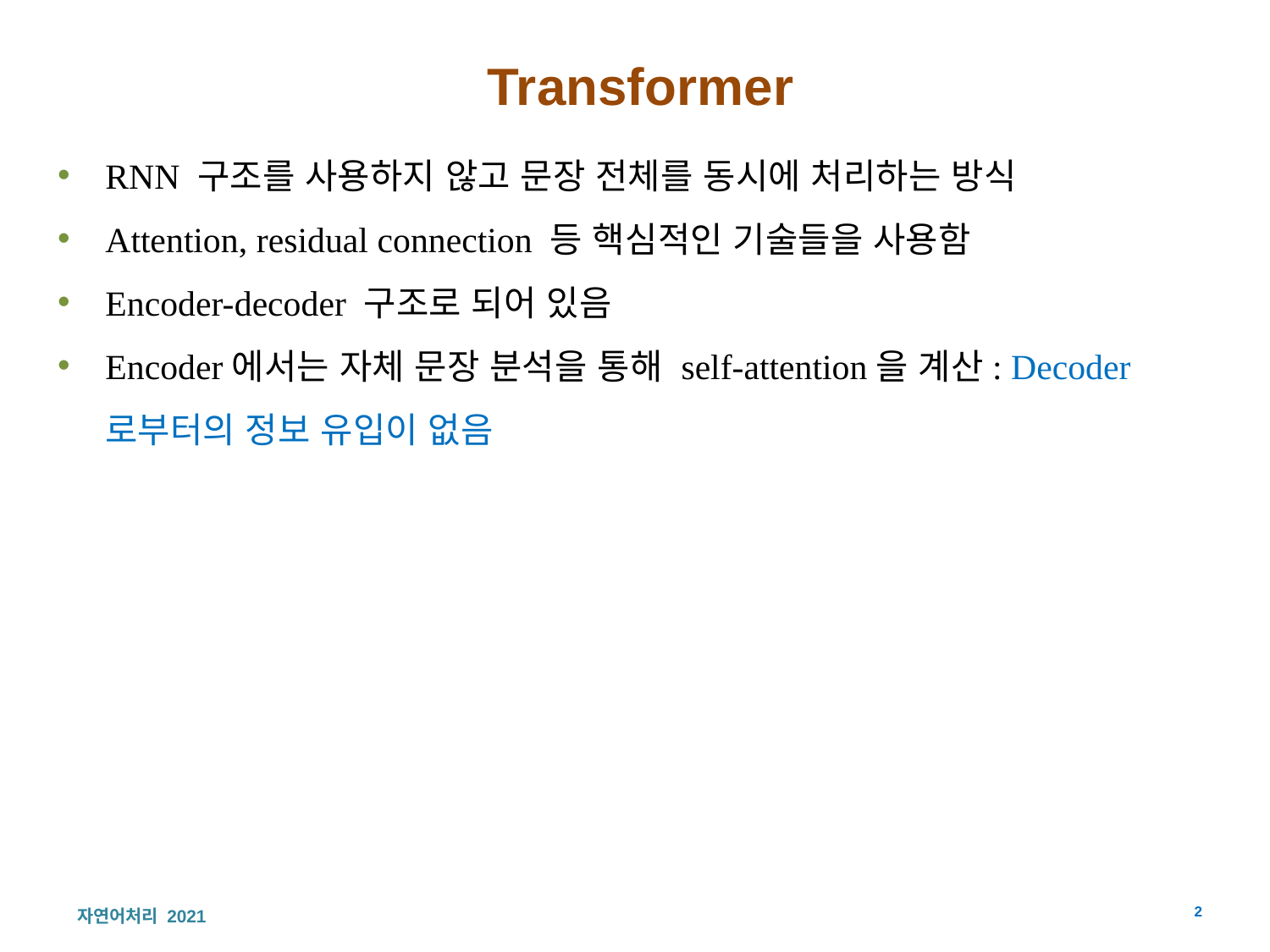

# Transformer
RNN 구조를 사용하지 않고 문장 전체를 동시에 처리하는 방식
Attention, residual connection 등 핵심적인 기술들을 사용함
Encoder-decoder 구조로 되어 있음
Encoder에서는 자체 문장 분석을 통해 self-attention을 계산: Decoder로부터의 정보 유입이 없음